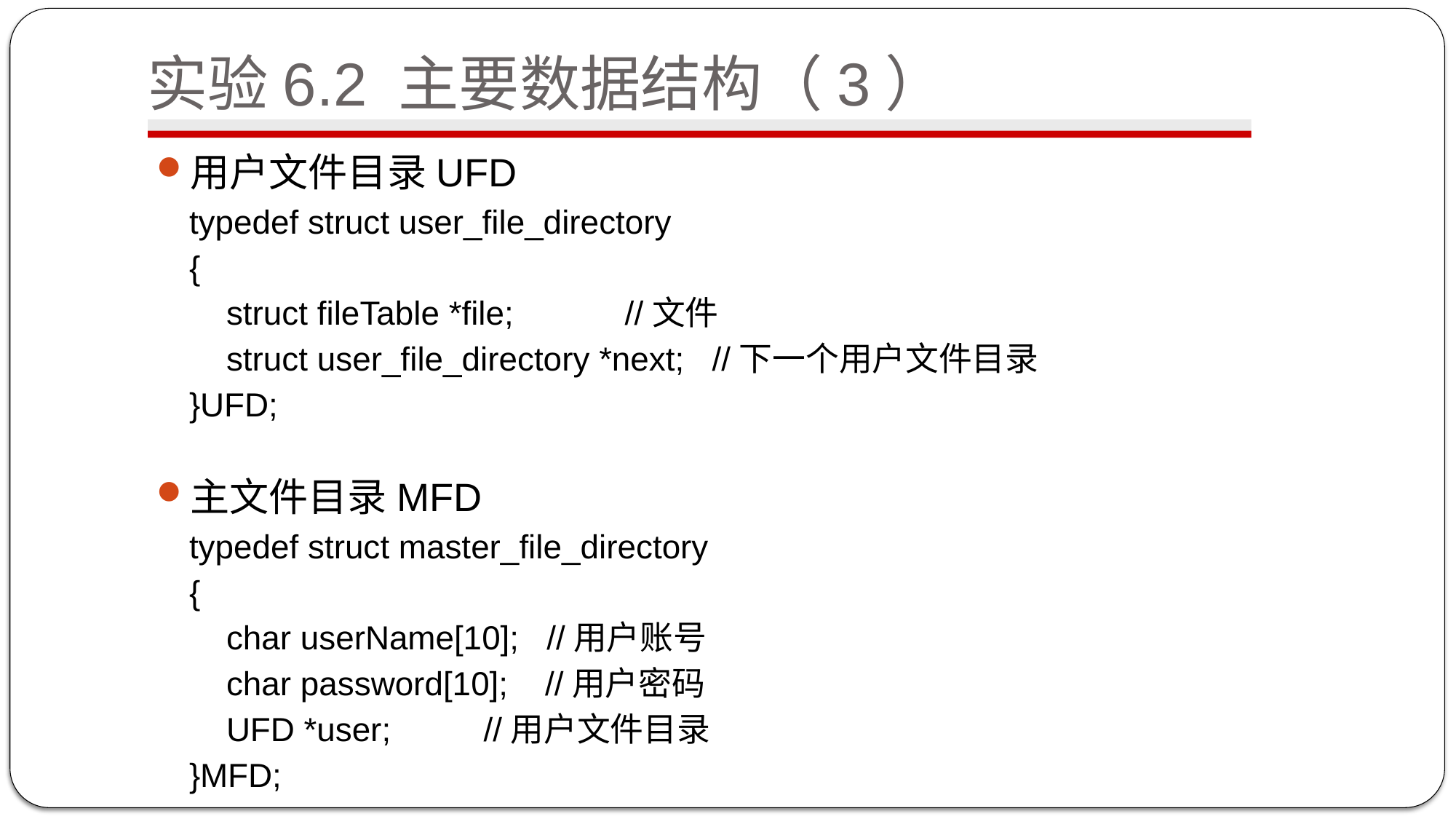

# 实验6.2 主要数据结构（3）
用户文件目录UFD
typedef struct user_file_directory
{
    struct fileTable *file;            //文件
    struct user_file_directory *next;   //下一个用户文件目录
}UFD;

主文件目录MFD
typedef struct master_file_directory
{
    char userName[10];   //用户账号
    char password[10];    //用户密码
    UFD *user;          //用户文件目录
}MFD;